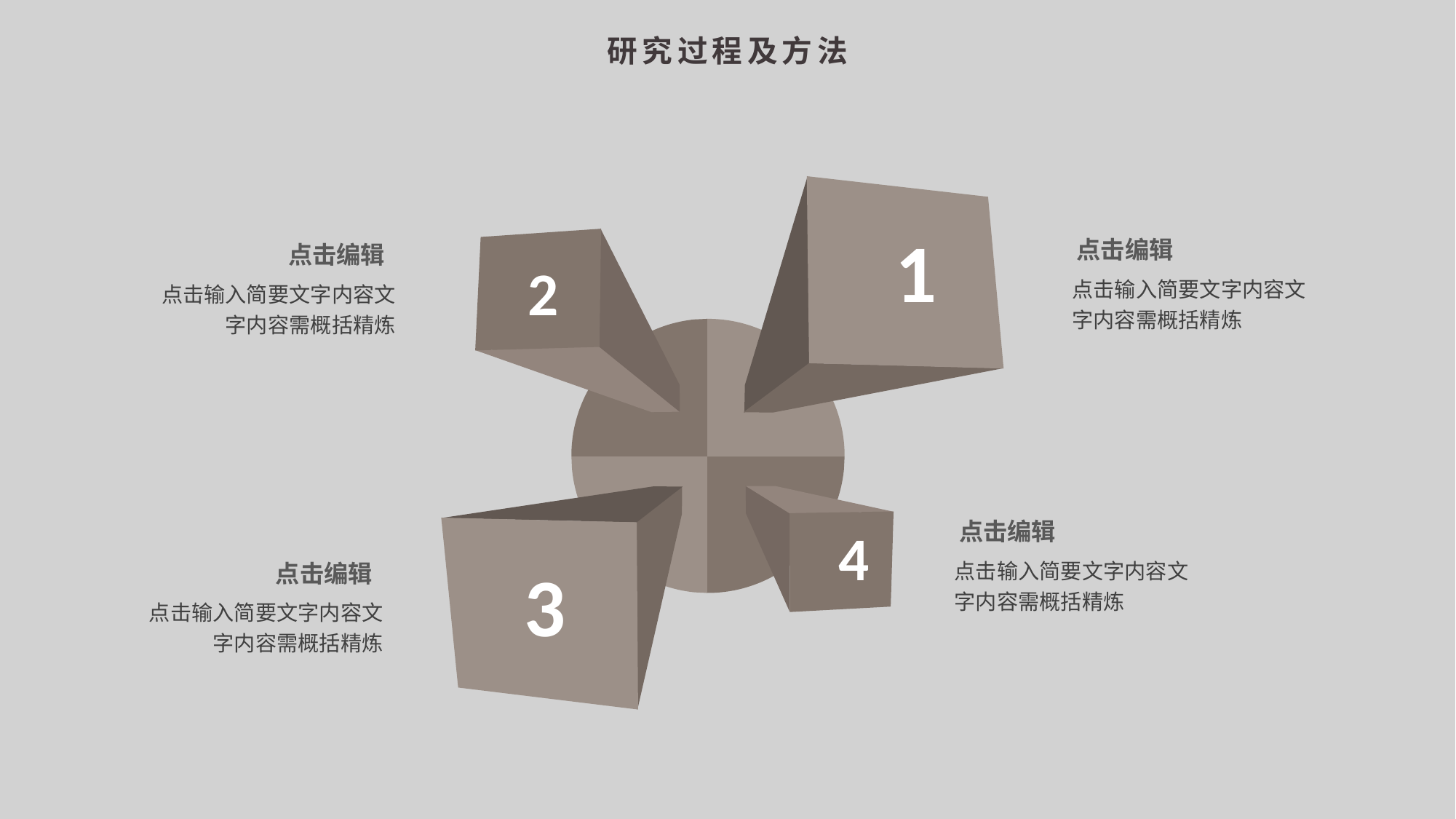

研究过程及方法

1

点击编辑
点击编辑
2
点击输入简要文字内容文字内容需概括精炼
点击输入简要文字内容文字内容需概括精炼

点击编辑

4

3
点击编辑
点击输入简要文字内容文字内容需概括精炼
点击输入简要文字内容文字内容需概括精炼